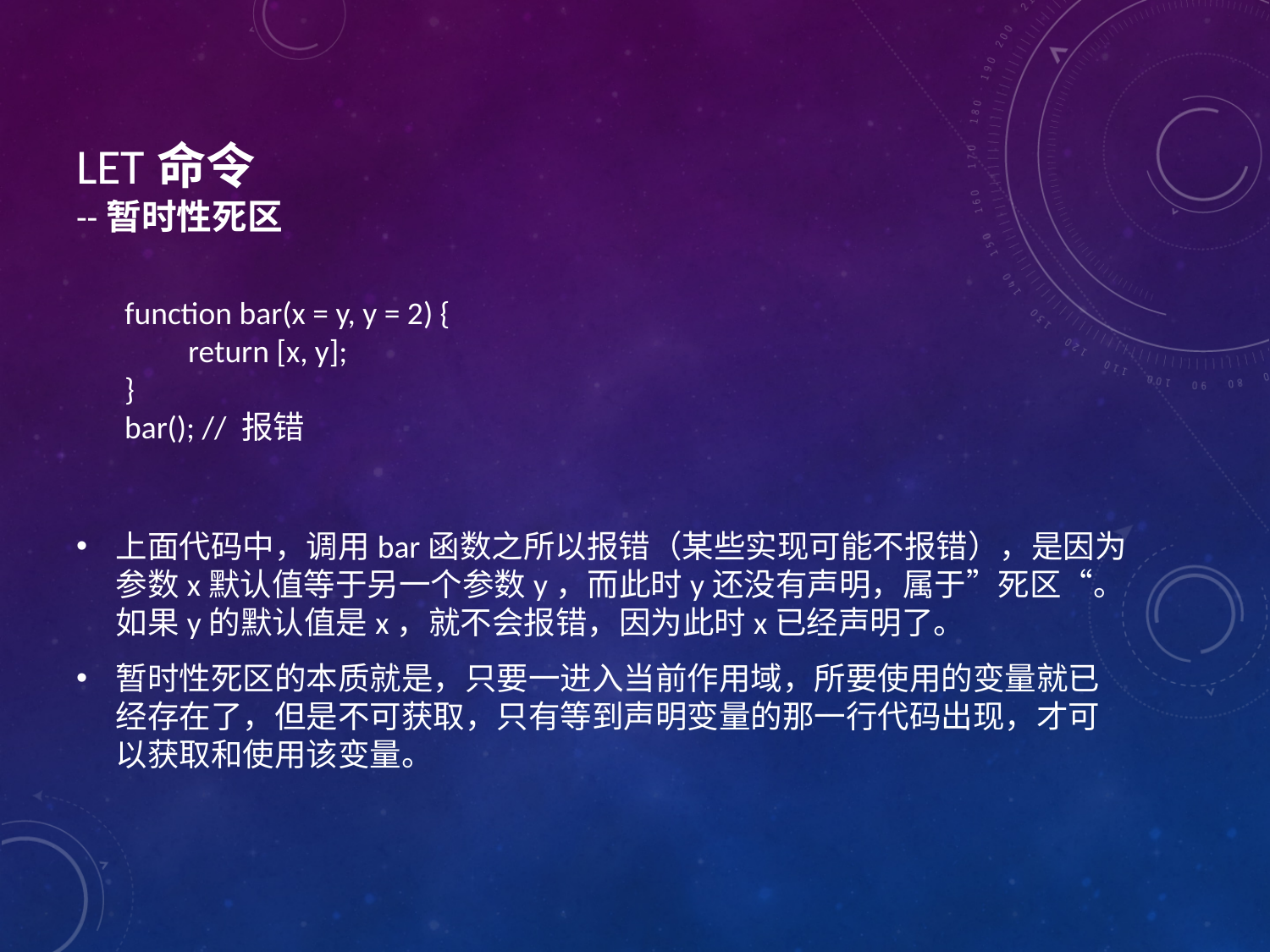

# let命令  --暂时性死区
function bar(x = y, y = 2) {
return [x, y];
}
bar(); // 报错

上面代码中，调用bar函数之所以报错（某些实现可能不报错），是因为参数x默认值等于另一个参数y，而此时y还没有声明，属于”死区“。如果y的默认值是x，就不会报错，因为此时x已经声明了。
暂时性死区的本质就是，只要一进入当前作用域，所要使用的变量就已经存在了，但是不可获取，只有等到声明变量的那一行代码出现，才可以获取和使用该变量。